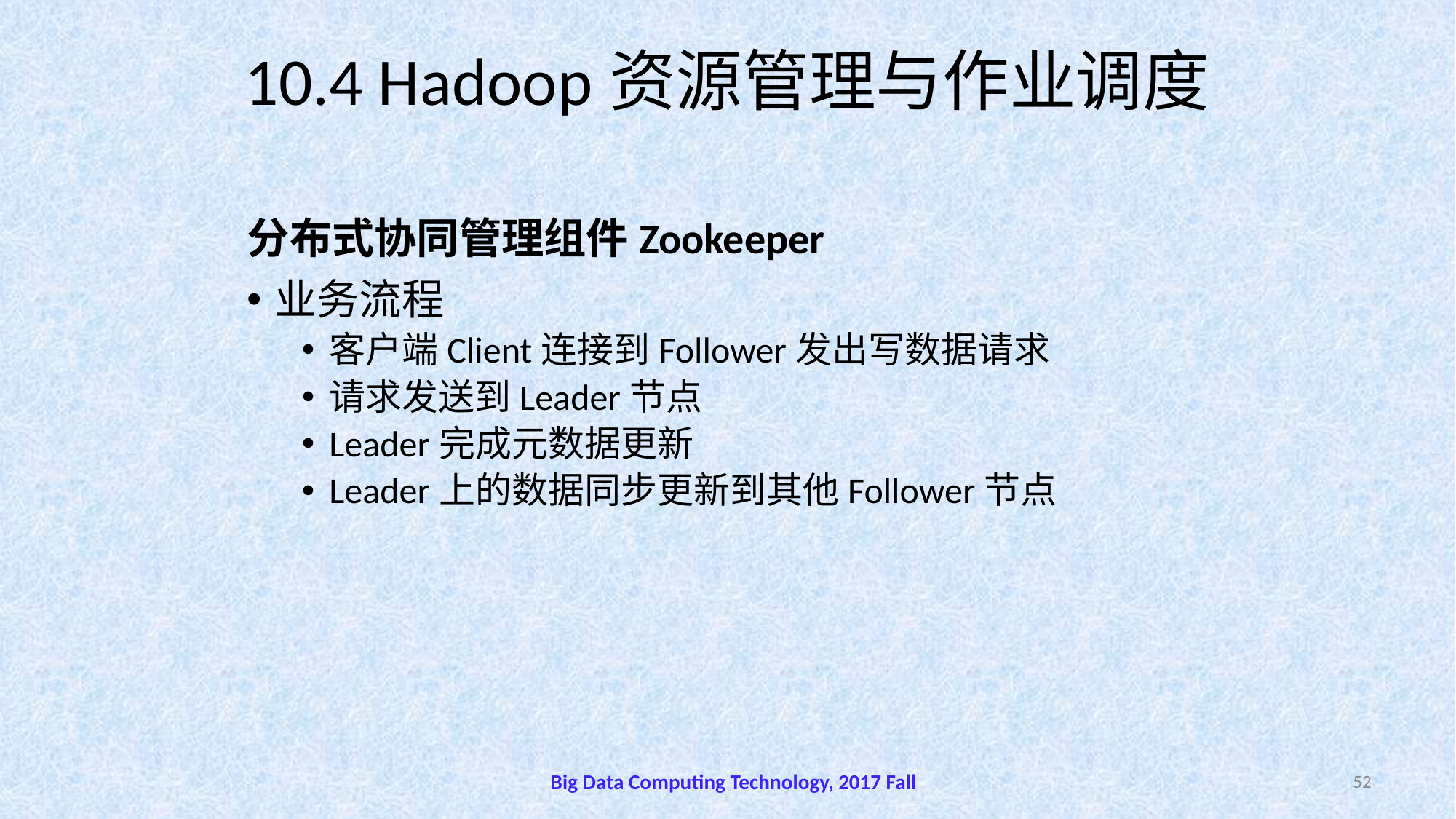

# 10.4 Hadoop资源管理与作业调度
分布式协同管理组件Zookeeper
业务流程
客户端Client连接到Follower发出写数据请求
请求发送到Leader节点
Leader完成元数据更新
Leader上的数据同步更新到其他Follower节点
Big Data Computing Technology, 2017 Fall
52